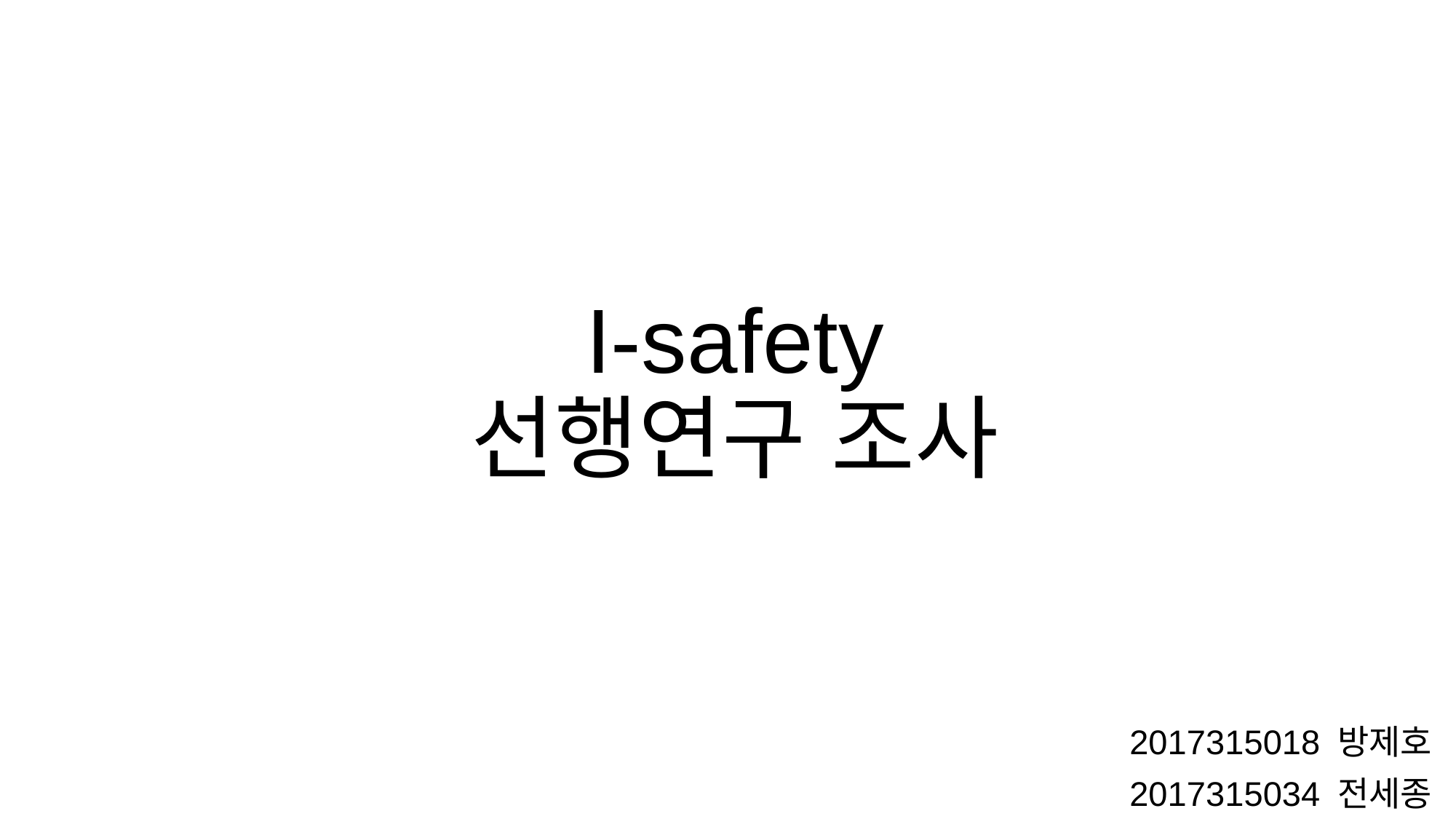

# I-safety 선행연구 조사
2017315018 방제호
2017315034 전세종